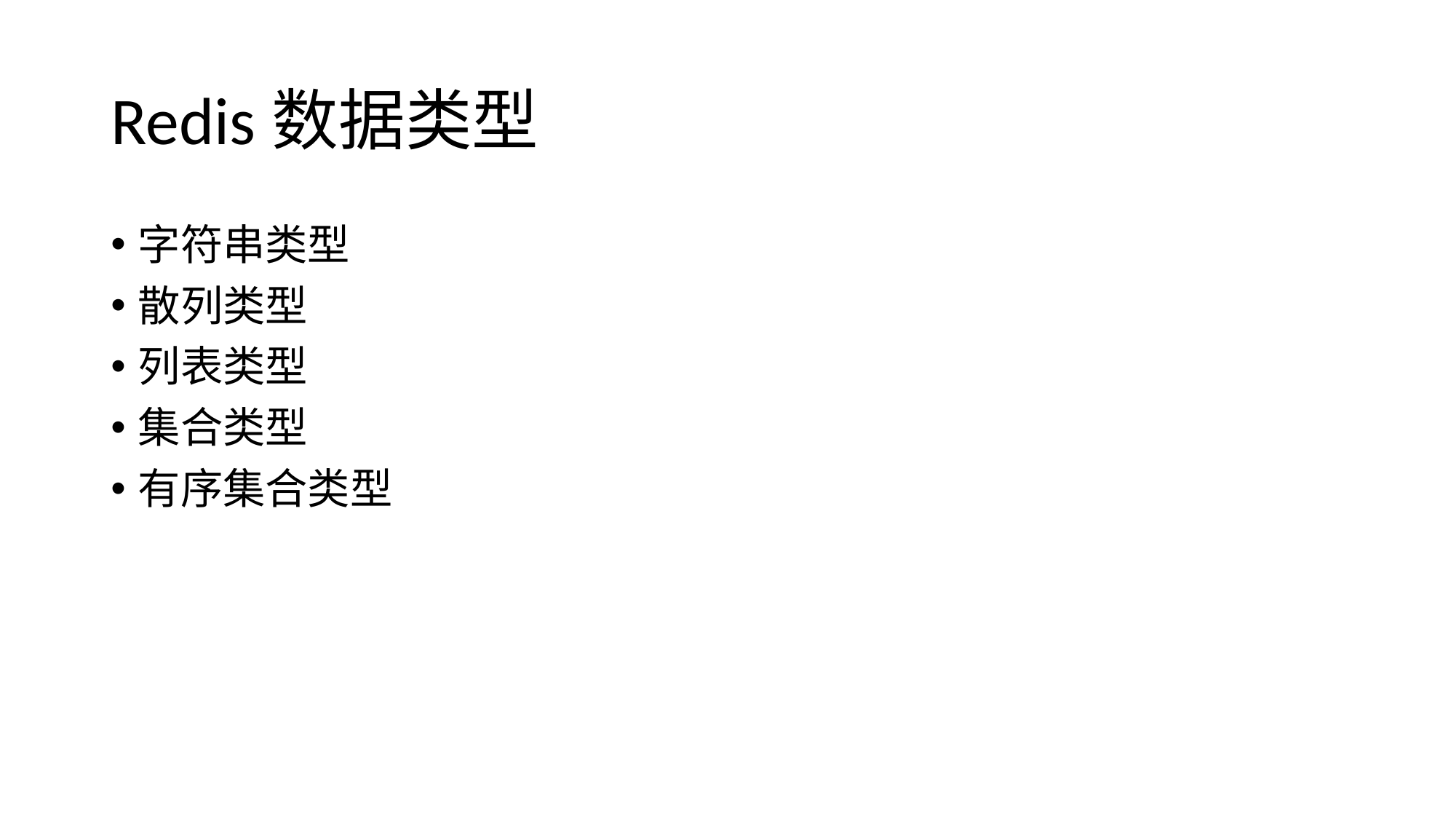

# Redis数据类型
字符串类型
散列类型
列表类型
集合类型
有序集合类型